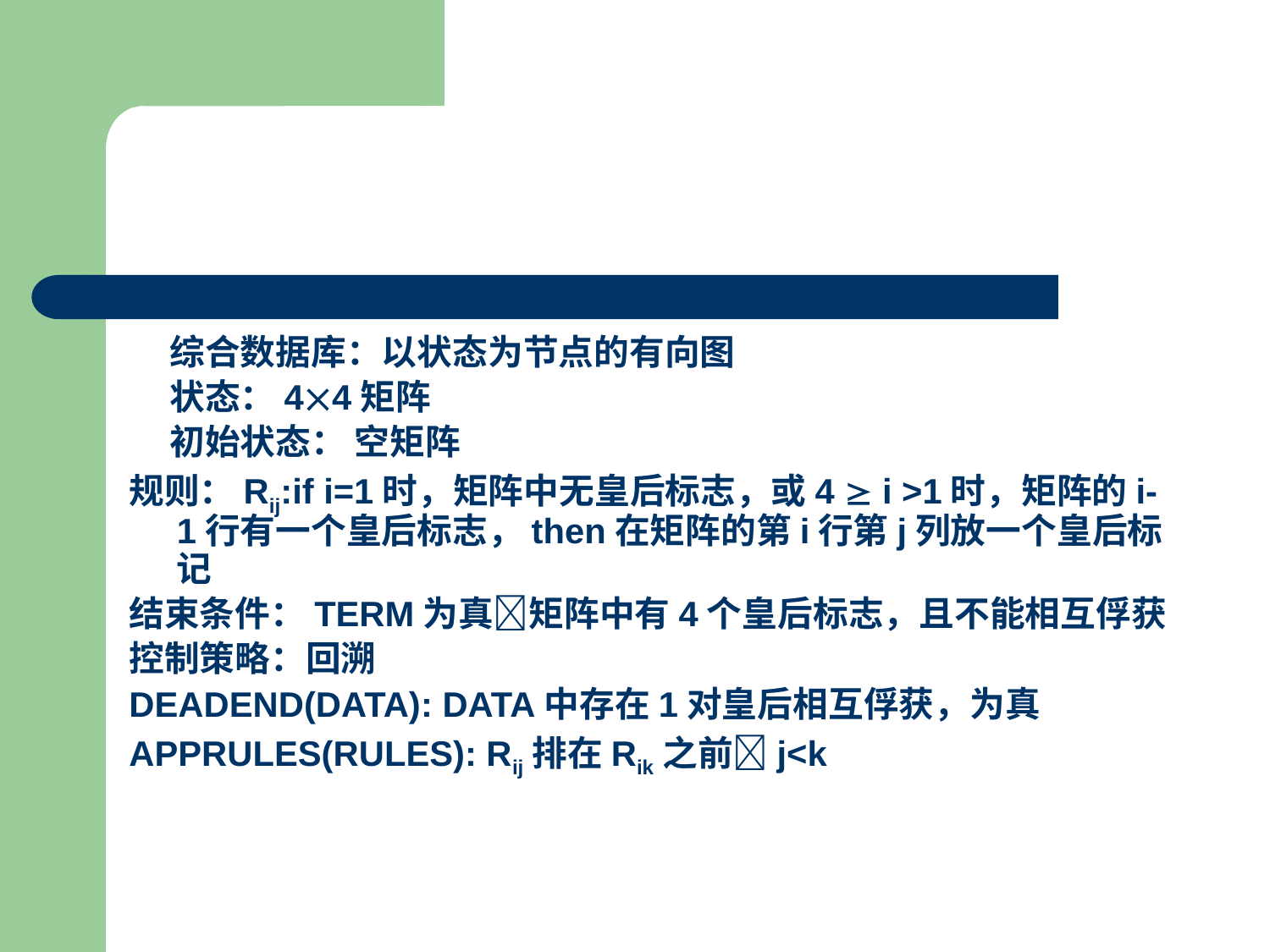

#
    综合数据库：以状态为节点的有向图
    状态：4×4矩阵
    初始状态： 空矩阵
规则：Rij:if i=1时，矩阵中无皇后标志，或4 ≥ i >1时，矩阵的i-1行有一个皇后标志，then在矩阵的第i行第j列放一个皇后标记
结束条件：TERM为真↔矩阵中有4个皇后标志，且不能相互俘获
控制策略：回溯
DEADEND(DATA): DATA中存在1对皇后相互俘获，为真
APPRULES(RULES): Rij排在Rik之前↔j<k

8